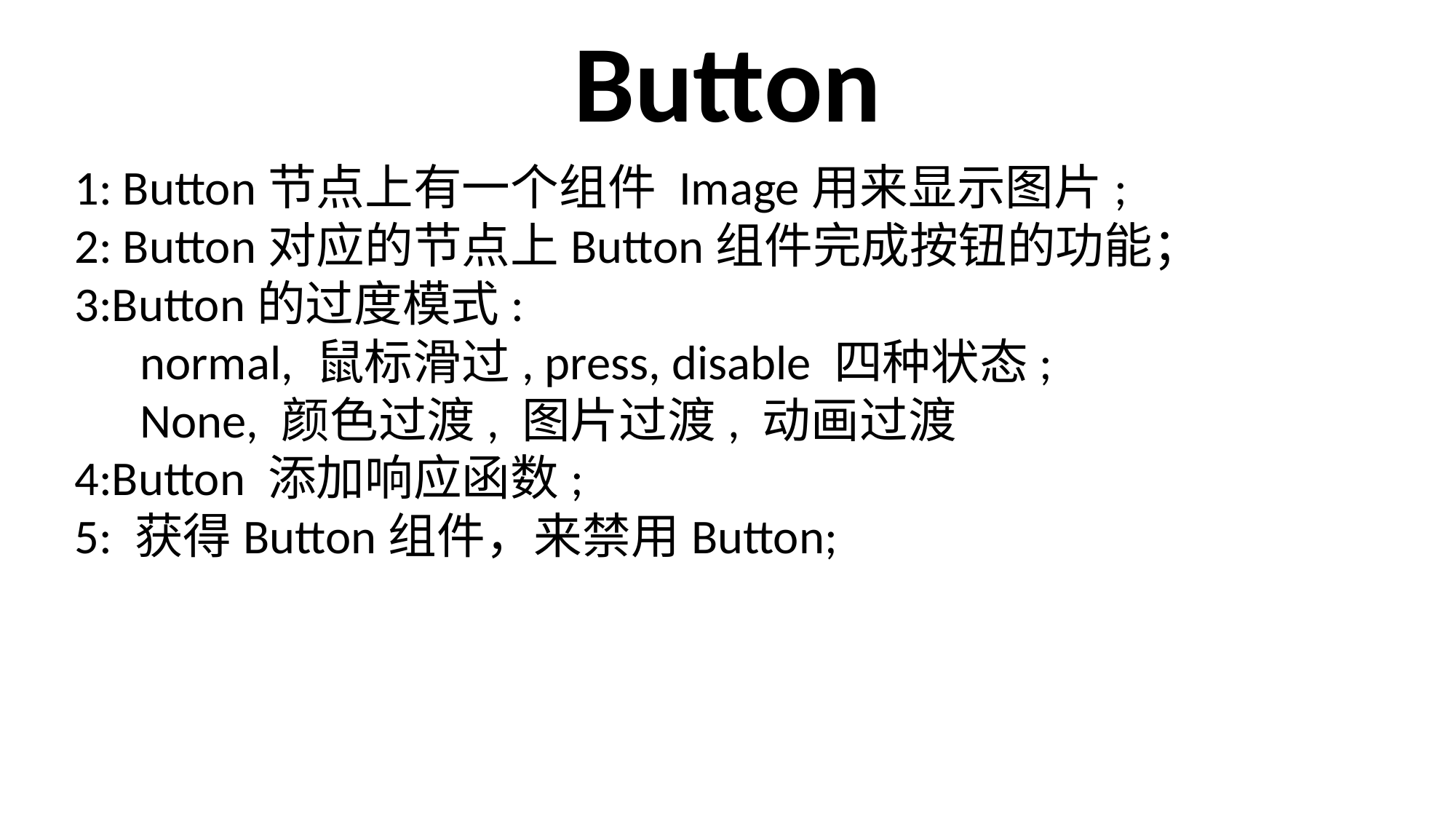

Button
1: Button节点上有一个组件 Image用来显示图片;
2: Button对应的节点上Button组件完成按钮的功能；
3:Button的过度模式:
      normal, 鼠标滑过, press, disable 四种状态;
      None, 颜色过渡, 图片过渡, 动画过渡
4:Button 添加响应函数;
5: 获得Button组件，来禁用Button;
5